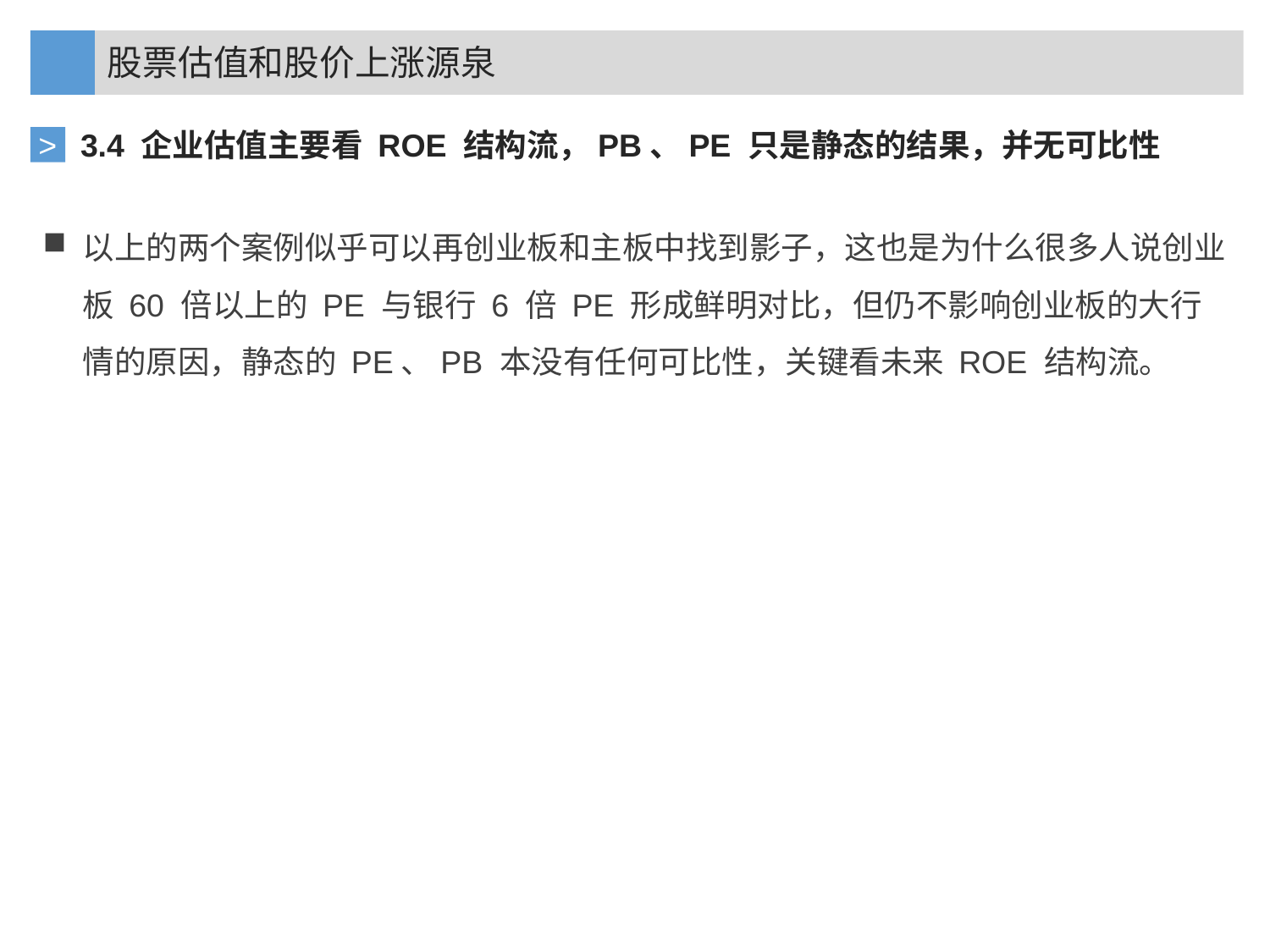

股票估值和股价上涨源泉
3.4 企业估值主要看 ROE 结构流，PB、PE 只是静态的结果，并无可比性
>
以上的两个案例似乎可以再创业板和主板中找到影子，这也是为什么很多人说创业板 60 倍以上的 PE 与银行 6 倍 PE 形成鲜明对比，但仍不影响创业板的大行情的原因，静态的 PE、PB 本没有任何可比性，关键看未来 ROE 结构流。